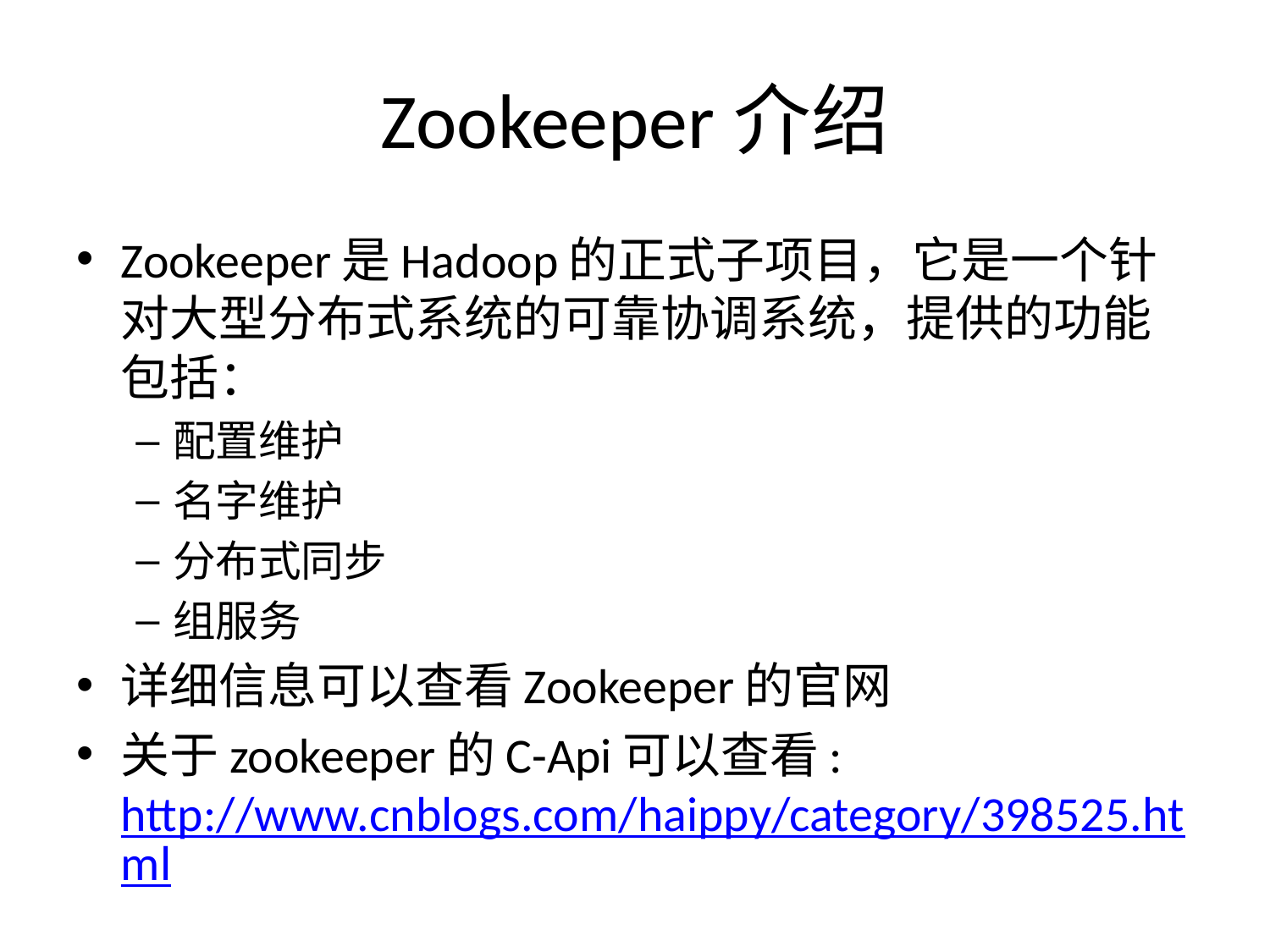

# Zookeeper介绍
Zookeeper是Hadoop的正式子项目，它是一个针对大型分布式系统的可靠协调系统，提供的功能包括：
配置维护
名字维护
分布式同步
组服务
详细信息可以查看Zookeeper的官网
关于zookeeper的C-Api可以查看: http://www.cnblogs.com/haippy/category/398525.html